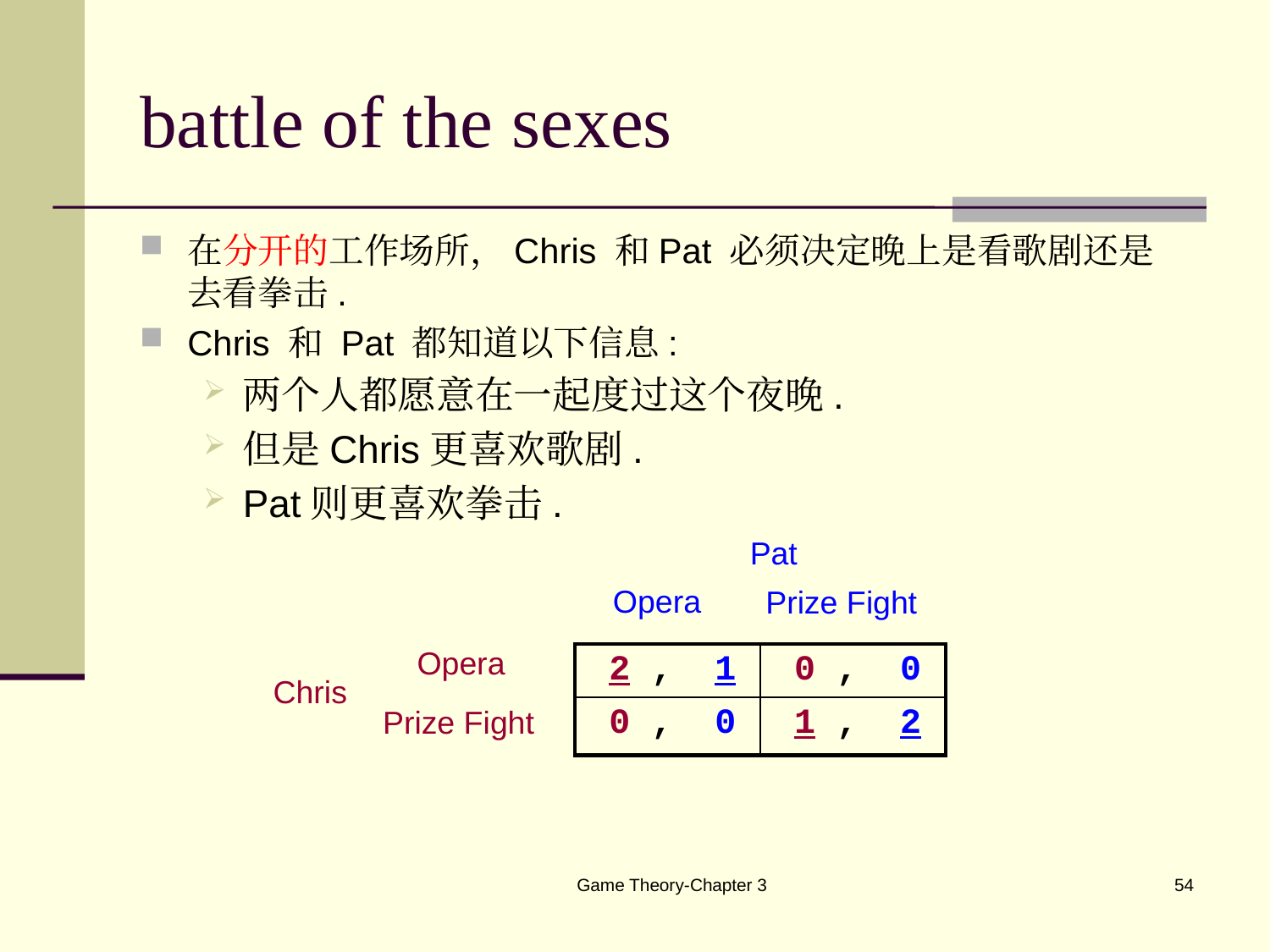

# battle of the sexes
在分开的工作场所，Chris 和Pat 必须决定晚上是看歌剧还是去看拳击.
Chris 和 Pat 都知道以下信息:
两个人都愿意在一起度过这个夜晚.
但是Chris更喜欢歌剧.
Pat则更喜欢拳击.

Pat
Chris
Opera
Prize Fight
Opera
Prize Fight
| 2 , 1 | 0 , 0 |
| --- | --- |
| 0 , 0 | 1 , 2 |
Game Theory-Chapter 3
54